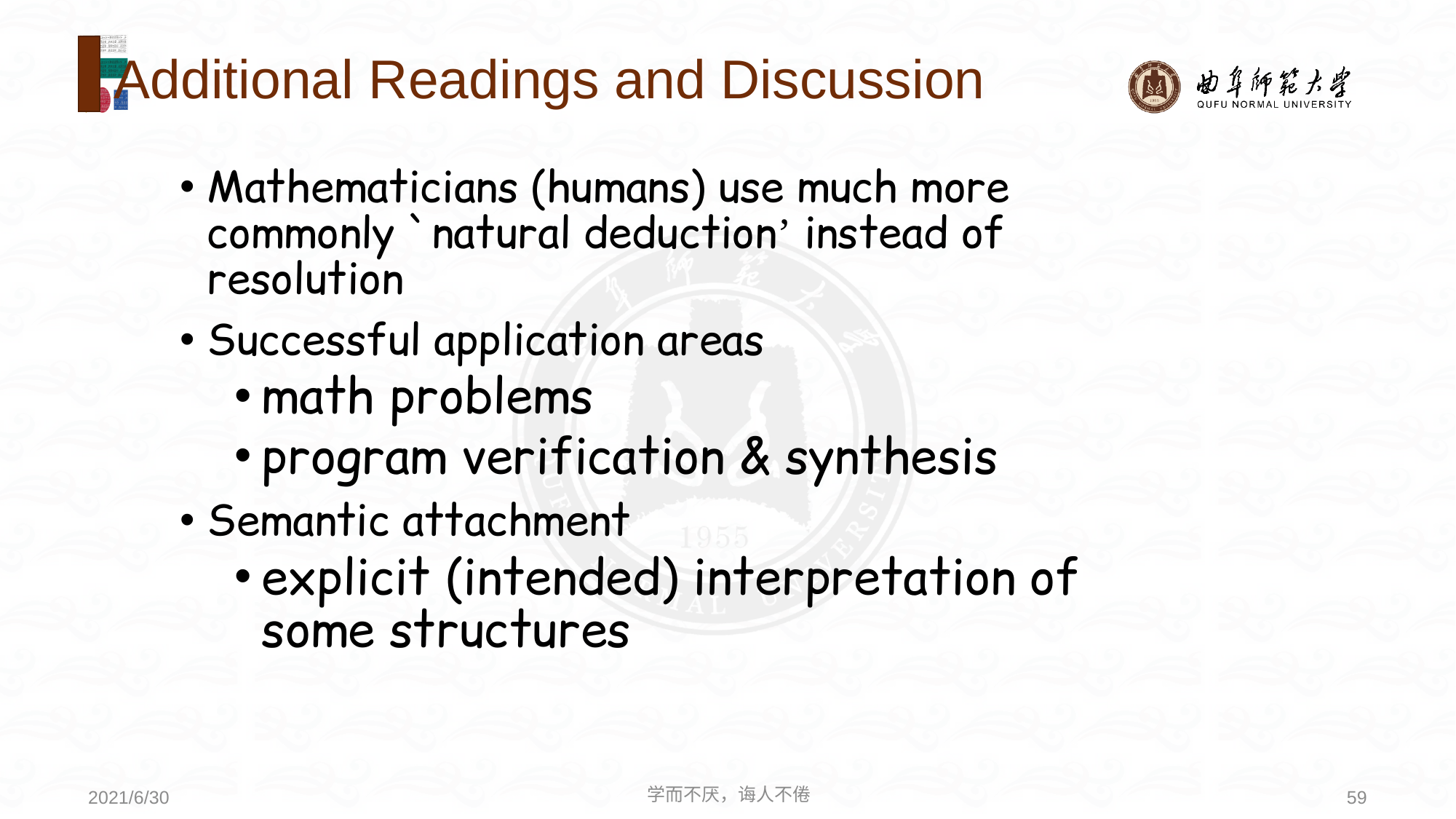

# Additional Readings and Discussion
Mathematicians (humans) use much more commonly `natural deduction’ instead of resolution
Successful application areas
math problems
program verification & synthesis
Semantic attachment
explicit (intended) interpretation of some structures
学而不厌，诲人不倦
59
2021/6/30